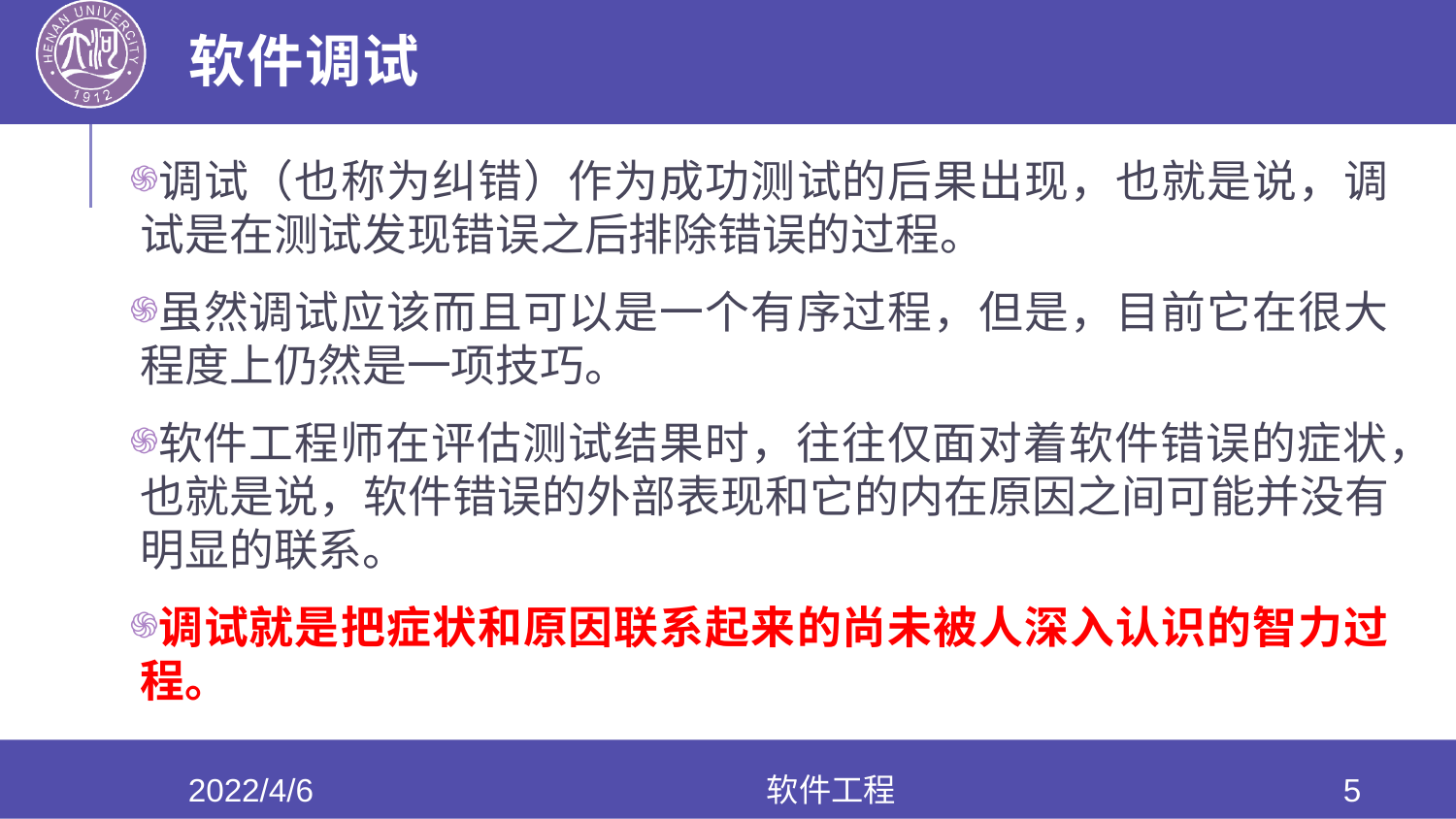

# 软件调试
调试（也称为纠错）作为成功测试的后果出现，也就是说，调试是在测试发现错误之后排除错误的过程。
虽然调试应该而且可以是一个有序过程，但是，目前它在很大程度上仍然是一项技巧。
软件工程师在评估测试结果时，往往仅面对着软件错误的症状，也就是说，软件错误的外部表现和它的内在原因之间可能并没有明显的联系。
调试就是把症状和原因联系起来的尚未被人深入认识的智力过程。
2022/4/6
软件工程
5